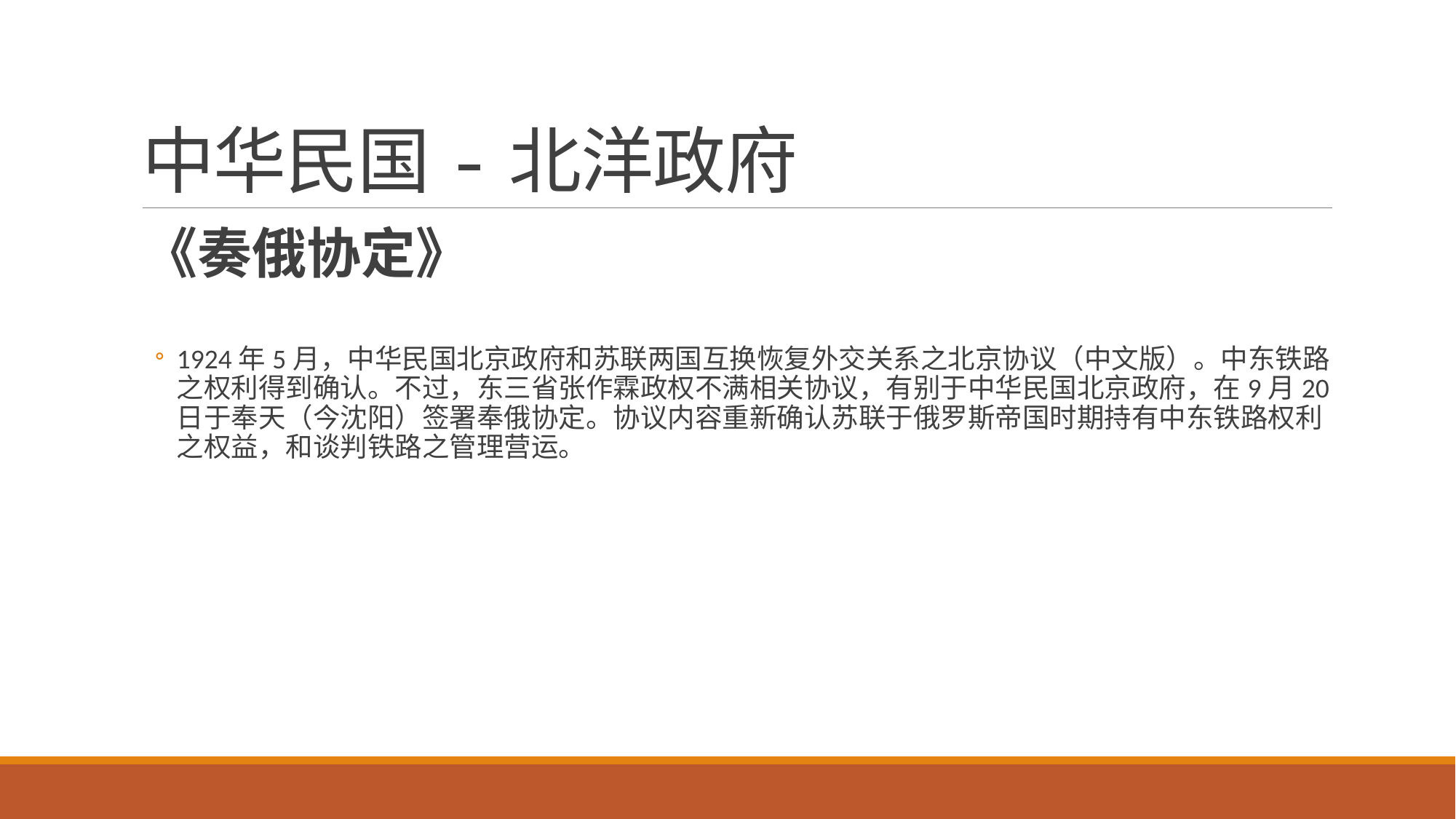

# 中华民国-北洋政府
《奏俄协定》

1924年5月，中华民国北京政府和苏联两国互换恢复外交关系之北京协议（中文版）。中东铁路之权利得到确认。不过，东三省张作霖政权不满相关协议，有别于中华民国北京政府，在9月20日于奉天（今沈阳）签署奉俄协定。协议内容重新确认苏联于俄罗斯帝国时期持有中东铁路权利之权益，和谈判铁路之管理营运。